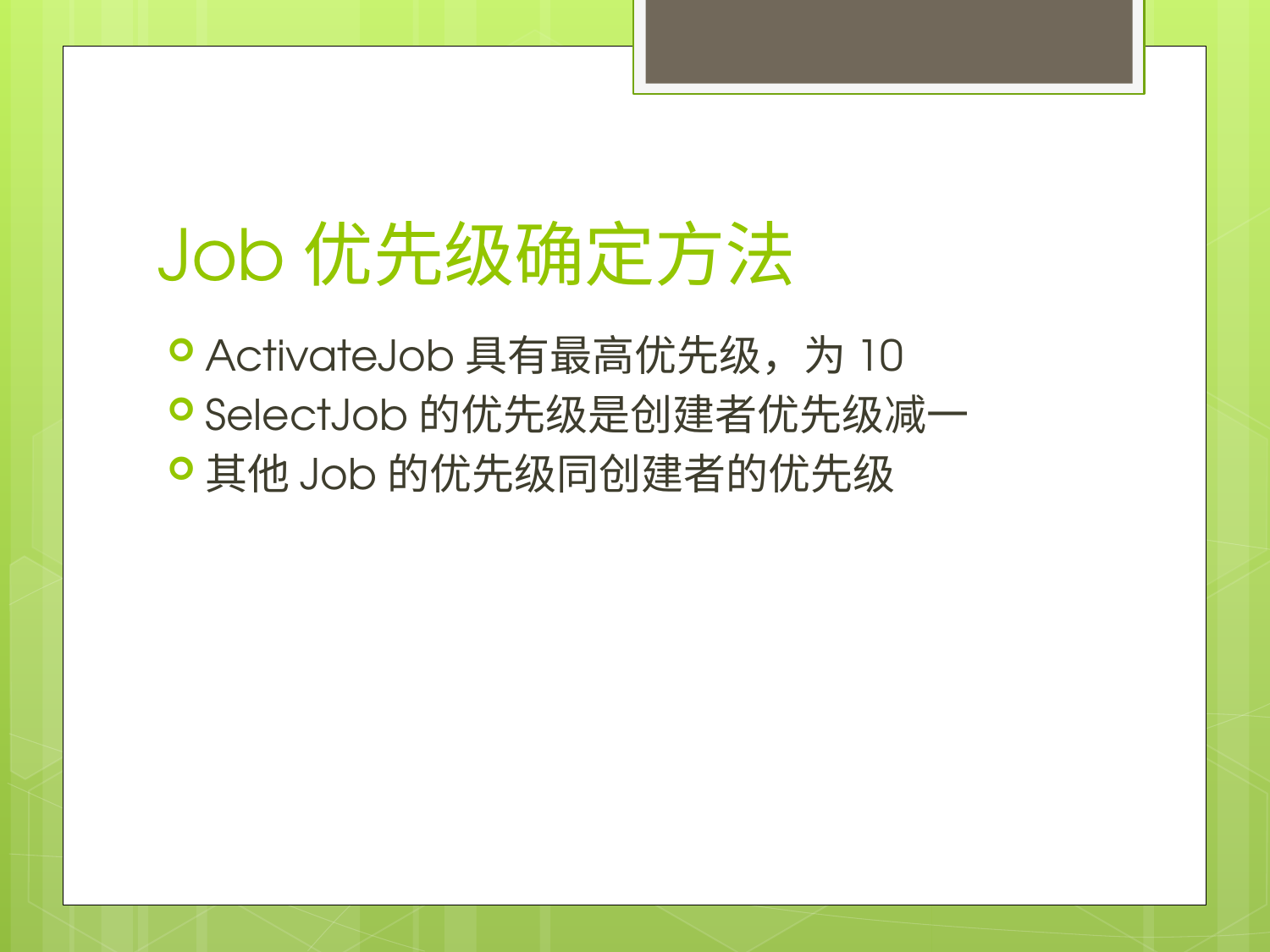

# Job优先级确定方法
ActivateJob具有最高优先级，为10
SelectJob的优先级是创建者优先级减一
其他Job的优先级同创建者的优先级